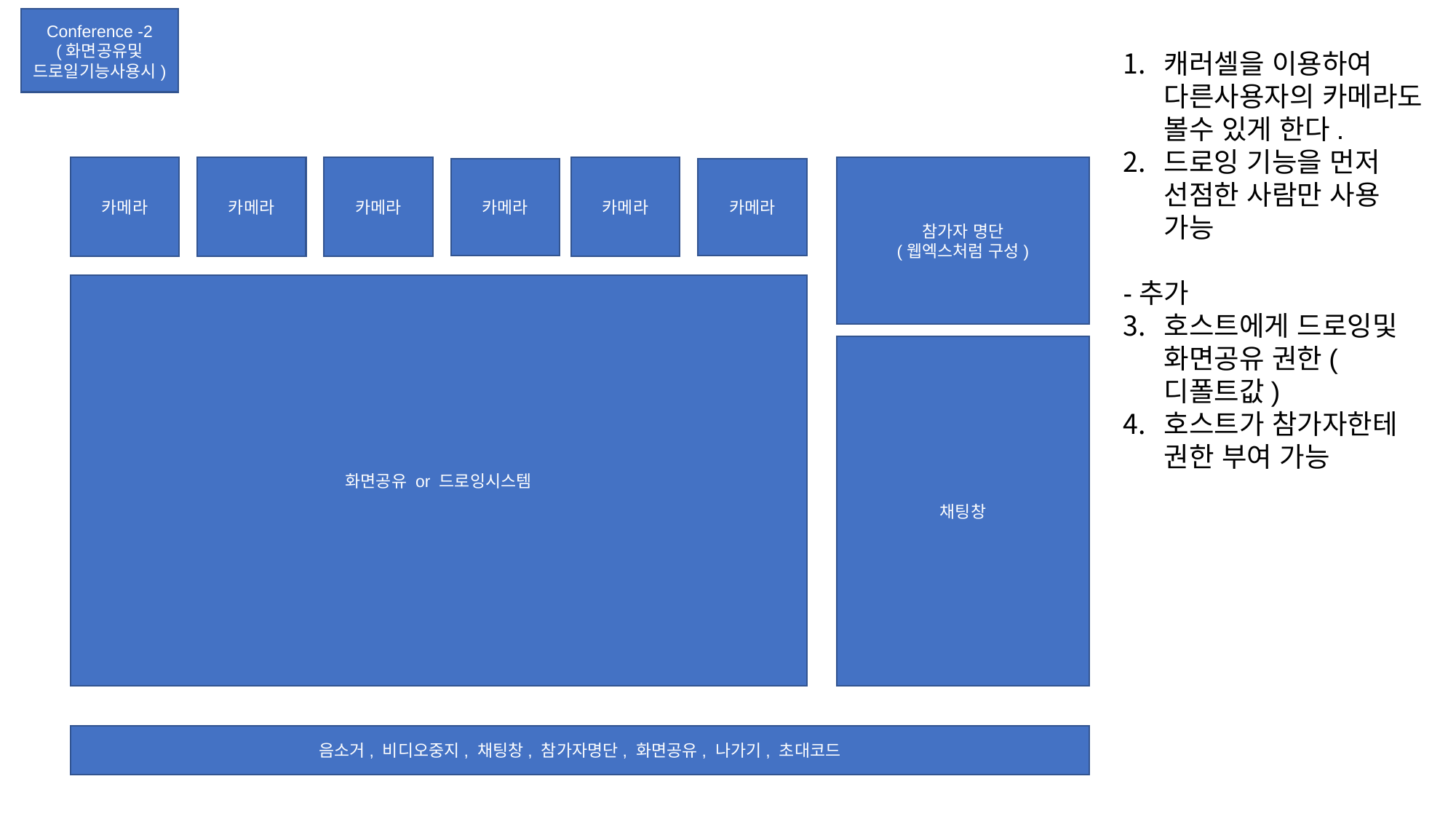

Conference -2
(화면공유및
드로일기능사용시)
캐러셀을 이용하여 다른사용자의 카메라도 볼수 있게 한다.
드로잉 기능을 먼저 선점한 사람만 사용 가능

-추가
호스트에게 드로잉및 화면공유 권한(디폴트값)
호스트가 참가자한테 권한 부여 가능
카메라
카메라
카메라
카메라
참가자 명단
(웹엑스처럼 구성)
카메라
카메라
화면공유 or 드로잉시스템
채팅창
음소거, 비디오중지, 채팅창, 참가자명단, 화면공유, 나가기, 초대코드